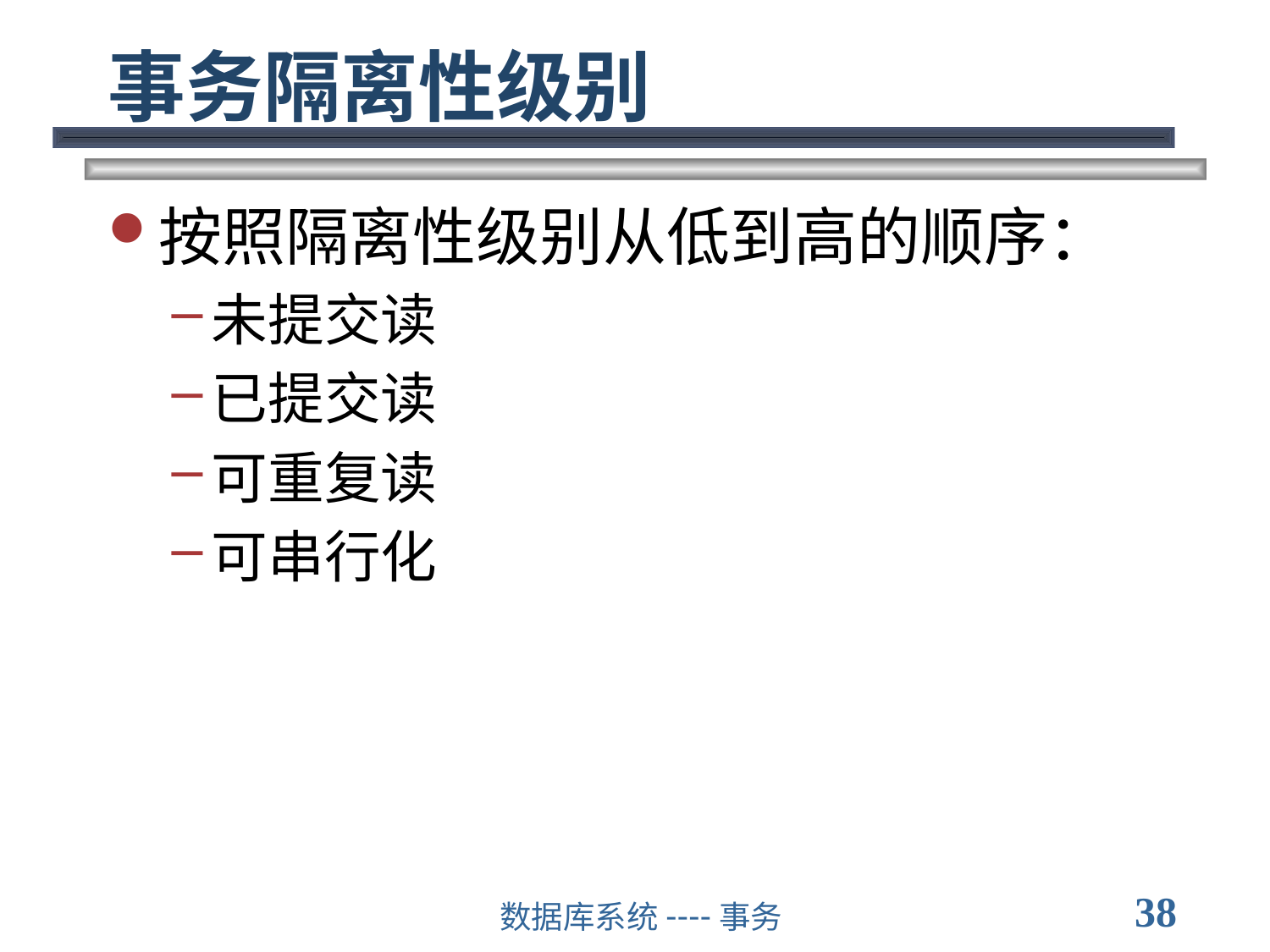

# 事务隔离性级别
按照隔离性级别从低到高的顺序：
未提交读
已提交读
可重复读
可串行化

38
数据库系统----事务